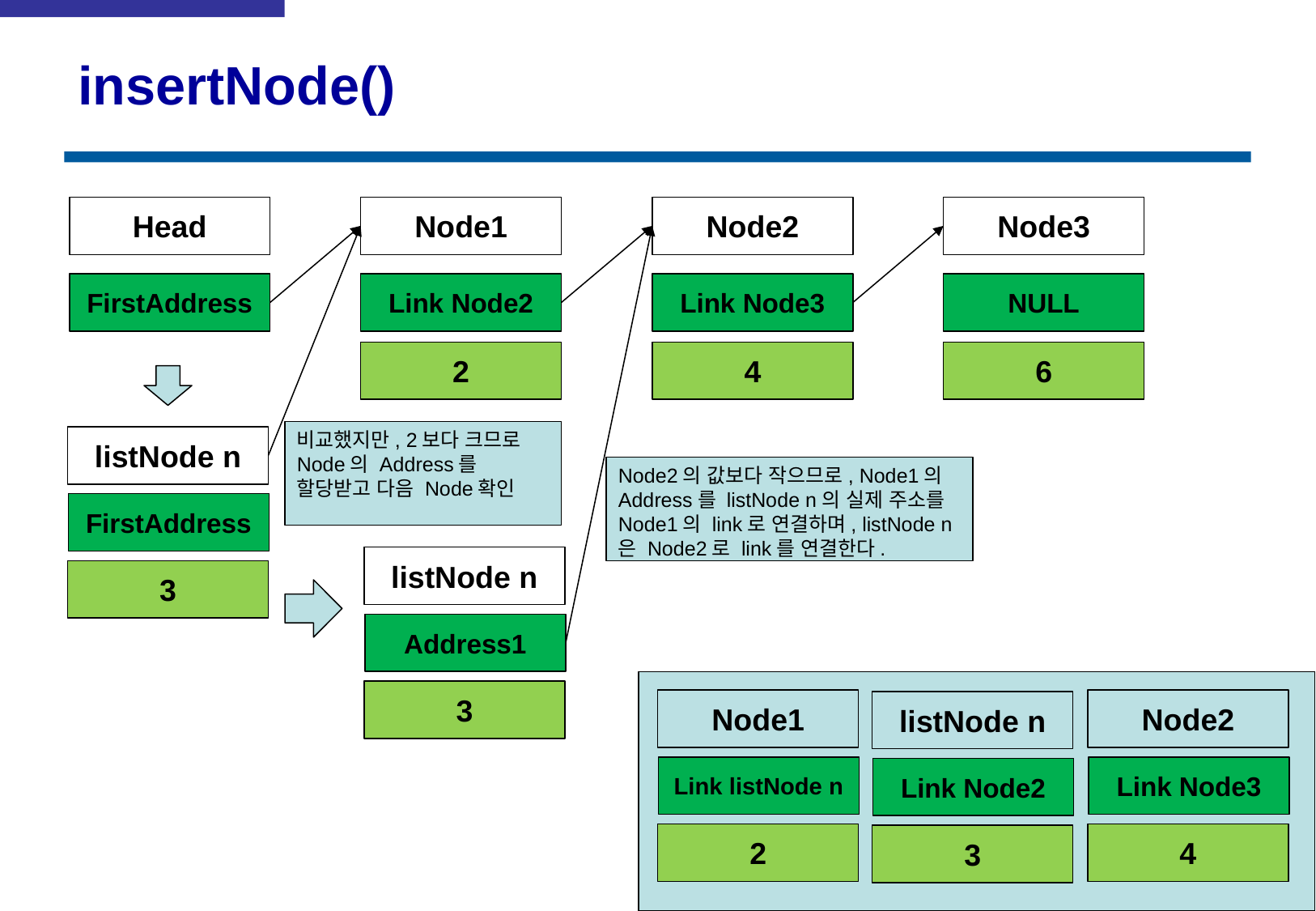

# insertNode()
Head
Node1
Node2
Node3
FirstAddress
Link Node2
Link Node3
NULL
2
4
6

비교했지만, 2보다 크므로 Node의 Address를 할당받고 다음 Node확인
listNode n
Node2의 값보다 작으므로, Node1의 Address를 listNode n의 실제 주소를 Node1의 link로 연결하며, listNode n은 Node2로 link를 연결한다.
FirstAddress
listNode n
3

Address1

3
Node1
Node2
listNode n
Link listNode n
Link Node3
Link Node2
2
4
3